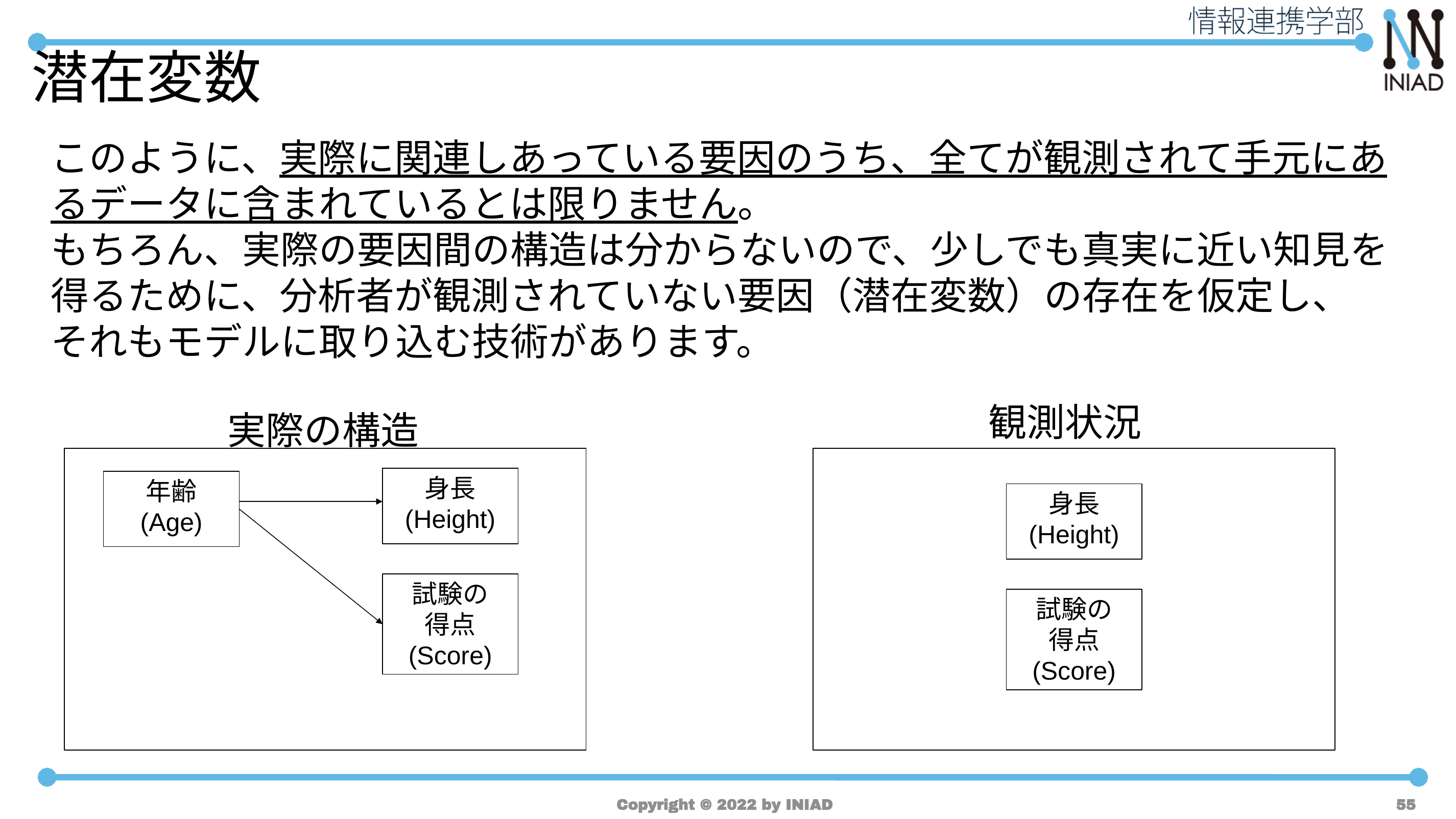

# 潜在変数
このように、実際に関連しあっている要因のうち、全てが観測されて手元にあるデータに含まれているとは限りません。
もちろん、実際の要因間の構造は分からないので、少しでも真実に近い知見を得るために、分析者が観測されていない要因（潜在変数）の存在を仮定し、
それもモデルに取り込む技術があります。
観測状況
実際の構造

身長
(Height)
年齢
(Age)
身長
(Height)
試験の
得点
(Score)
試験の
得点
(Score)
Copyright © 2022 by INIAD
55